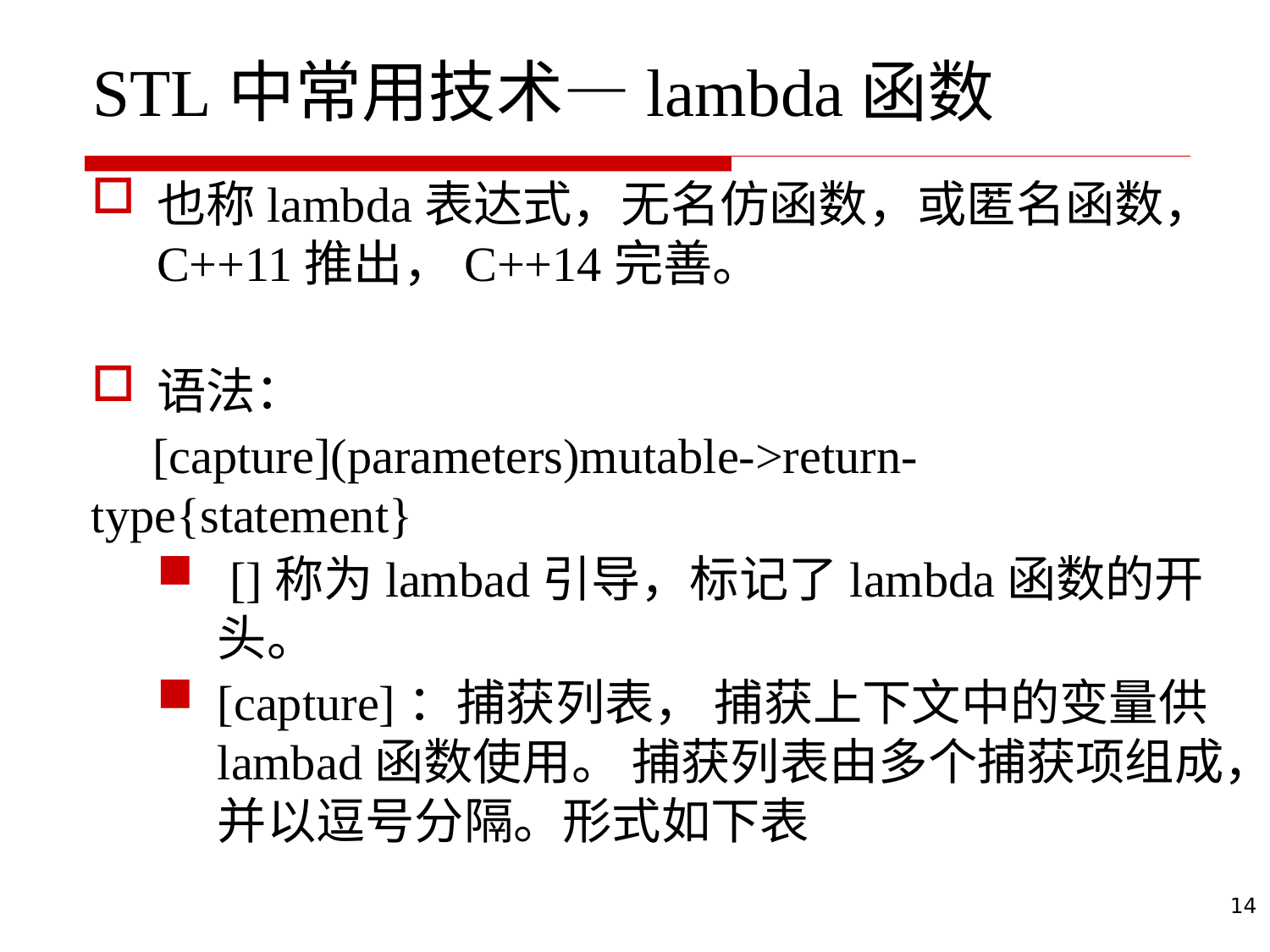

# STL中常用技术—lambda函数
也称lambda表达式，无名仿函数，或匿名函数，C++11推出，C++14完善。

语法：
     [capture](parameters)mutable->return-type{statement}
 []称为lambad引导，标记了lambda函数的开头。
[capture]：捕获列表， 捕获上下文中的变量供lambad函数使用。 捕获列表由多个捕获项组成，并以逗号分隔。形式如下表

14